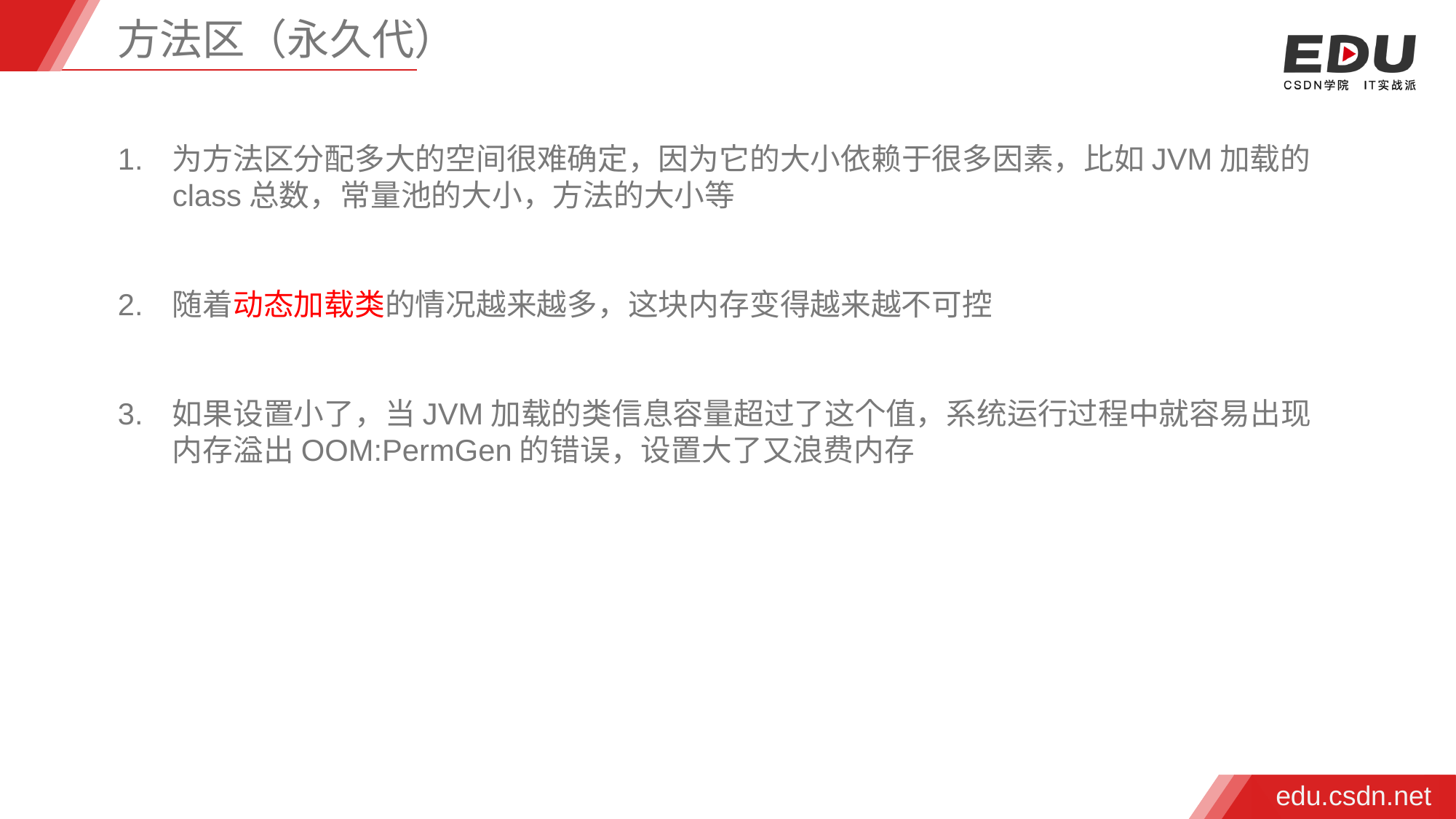

方法区（永久代）
为方法区分配多大的空间很难确定，因为它的大小依赖于很多因素，比如JVM加载的class总数，常量池的大小，方法的大小等

随着动态加载类的情况越来越多，这块内存变得越来越不可控

如果设置小了，当JVM加载的类信息容量超过了这个值，系统运行过程中就容易出现内存溢出OOM:PermGen的错误，设置大了又浪费内存
edu.csdn.net